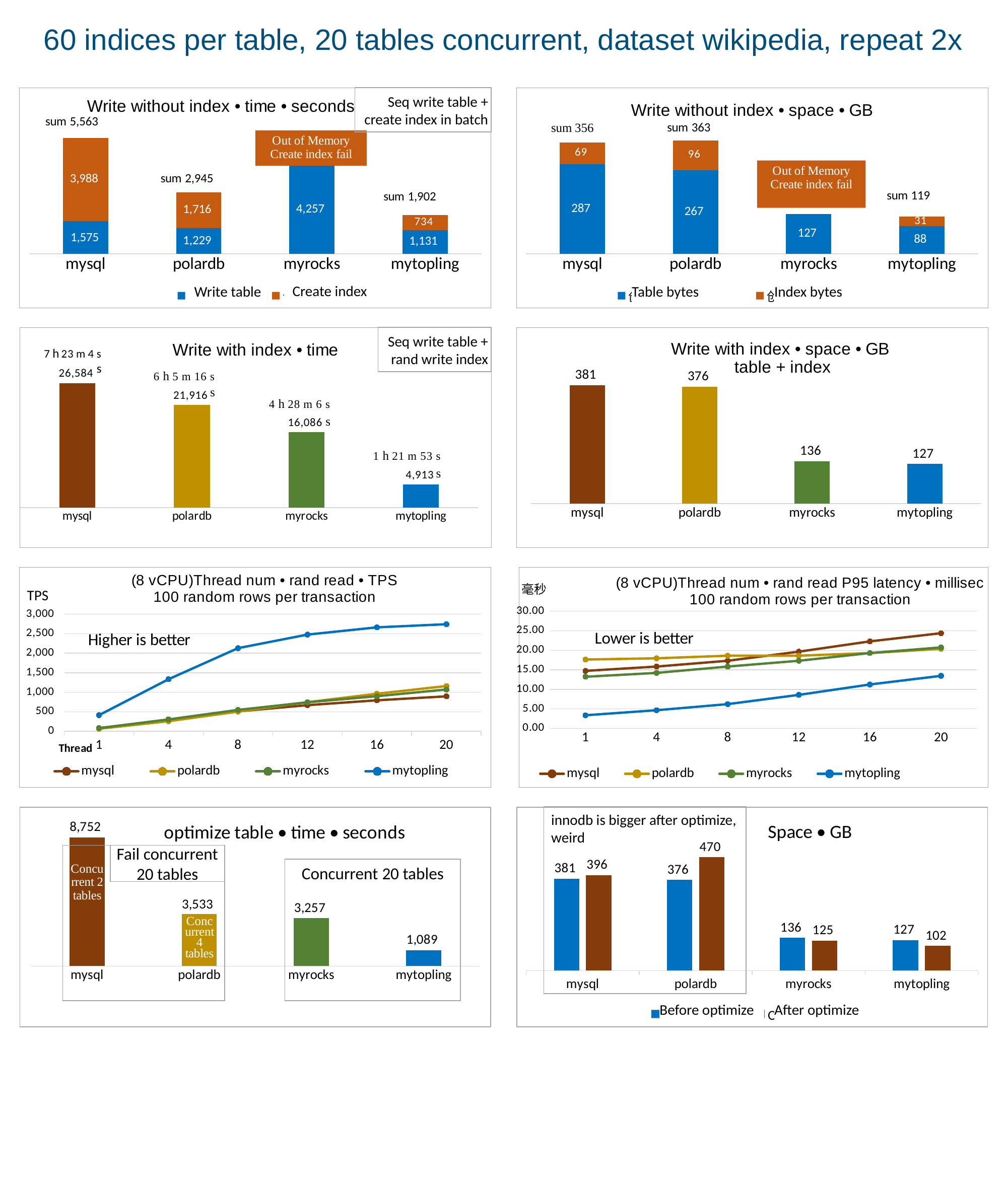

60 indices per table, 20 tables concurrent, dataset wikipedia, repeat 2x
Seq write table +
create index in batch

### Chart: Write without index • space • GB

| Category | 创建索引前 • 仅数据 | 创建索引后 • 仅索引 |
|---|---|---|
| mysql | 287.0 | 69.0 |
| polardb | 267.0 | 96.0 |
| myrocks | 127.0 | None |
| mytopling | 88.0 | 31.0 |

### Chart: Write without index • time • seconds

| Category | 不带索引插入 | 创建索引 |
|---|---|---|
| mysql | 1575.0 | 3988.0 |
| polardb | 1229.0 | 1716.0 |
| myrocks | 4257.0 | None |
| mytopling | 1131.0 | 734.0 |
Create index
Table bytes
Index bytes
Write table
Seq write table +
rand write index

### Chart: Write with index • time

| Category | 插入 • 耗时 |
|---|---|
| mysql | 26584.0 |
| polardb | 21916.0 |
| myrocks | 16086.0 |
| mytopling | 4913.0 |

### Chart: Write with index • space • GB table + index

| Category | 空间占用（GB）• 数据 + 索引 |
|---|---|
| mysql | 381.0 |
| polardb | 376.0 |
| myrocks | 136.0 |
| mytopling | 127.0 |

### Chart: (8 vCPU)Thread num • rand read • TPS 100 random rows per transaction

| Category | mysql | polardb | myrocks | mytopling |
|---|---|---|---|---|
| 1 | 78.01 | 64.0 | 81.58 | 412.42 |
| 4 | 282.86 | 258.0 | 303.95 | 1333.0 |
| 8 | 509.08 | 504.01 | 547.77 | 2130.26 |
| 12 | 669.42 | 745.42 | 741.59 | 2477.93 |
| 16 | 793.8 | 961.57 | 899.03 | 2663.87 |
| 20 | 894.78 | 1159.65 | 1070.14 | 2743.43 |
TPS

### Chart: (8 vCPU)Thread num • rand read P95 latency • millisec
100 random rows per transaction

| Category | mysql | polardb | myrocks | mytopling |
|---|---|---|---|---|
| 1 | 14.73 | 17.63 | 13.22 | 3.36 |
| 4 | 15.83 | 17.95 | 14.21 | 4.65 |
| 8 | 17.32 | 18.61 | 15.83 | 6.21 |
| 12 | 19.65 | 18.61 | 17.32 | 8.58 |
| 16 | 22.28 | 19.29 | 19.29 | 11.24 |
| 20 | 24.38 | 20.37 | 20.74 | 13.46 |

### Chart: optimize table • time • seconds

| Category | OPTIMIZE
时间（s） |
|---|---|
| mysql | 8752.0 |
| polardb | 3533.0 |
| myrocks | 3257.0 |
| mytopling | 1089.0 |
Fail concurrent
20 tables
Concurrent 20 tables

### Chart: Space • GB

| Category | OPTIMIZE 之前 | OPTIMIZE 之后 |
|---|---|---|
| mysql | 381.0 | 396.0 |
| polardb | 376.0 | 470.0 |
| myrocks | 136.0 | 125.0 |
| mytopling | 127.0 | 102.0 |
innodb is bigger after optimize, weird

Before optimize
After optimize